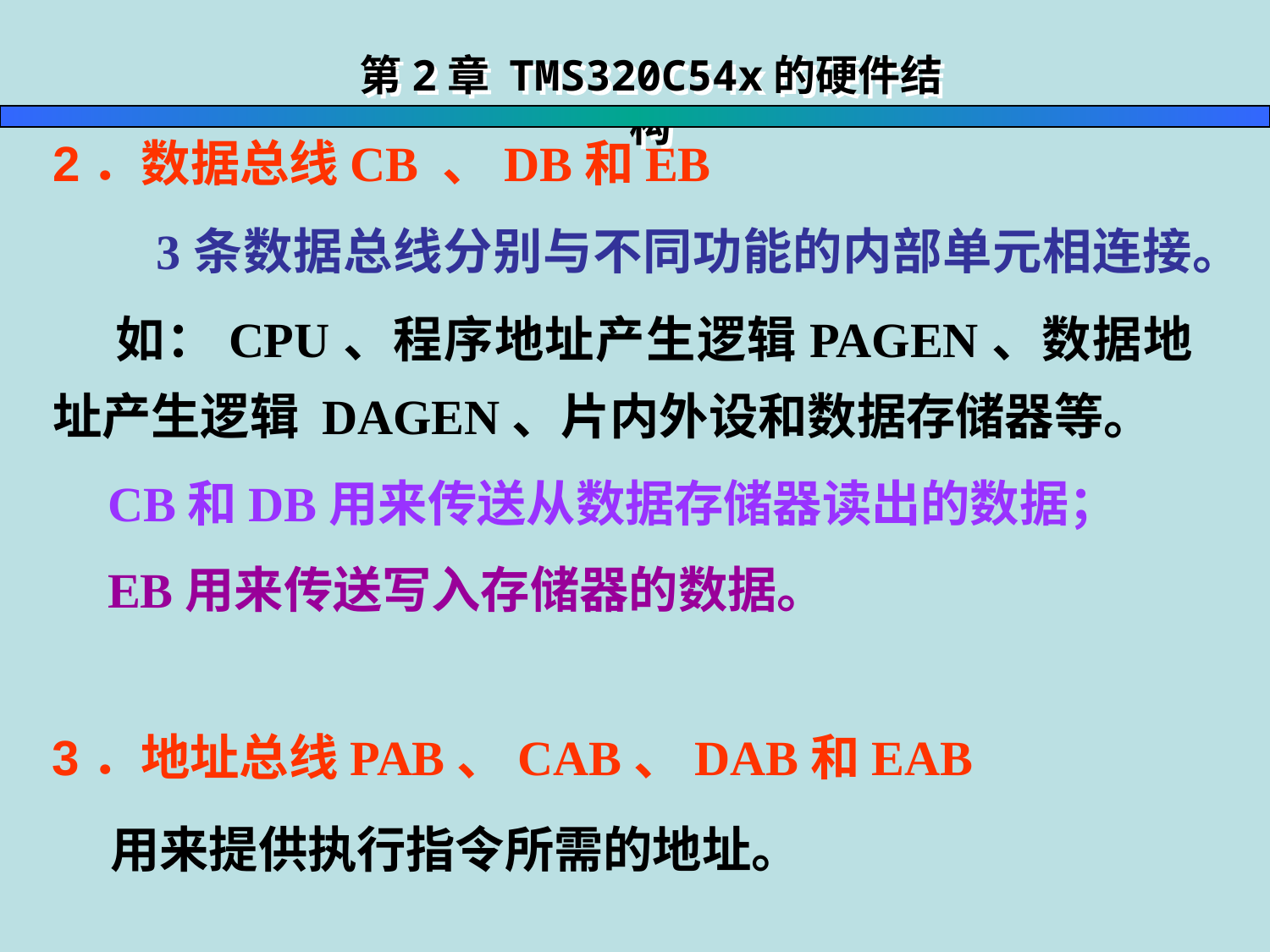

第2章 TMS320C54x的硬件结构

2．数据总线CB 、DB和EB
       3条数据总线分别与不同功能的内部单元相连接。
    如：CPU、程序地址产生逻辑PAGEN、数据地址产生逻辑 DAGEN、片内外设和数据存储器等。
    CB和DB用来传送从数据存储器读出的数据；
    EB用来传送写入存储器的数据。
3．地址总线PAB、CAB、DAB和EAB
     用来提供执行指令所需的地址。
39